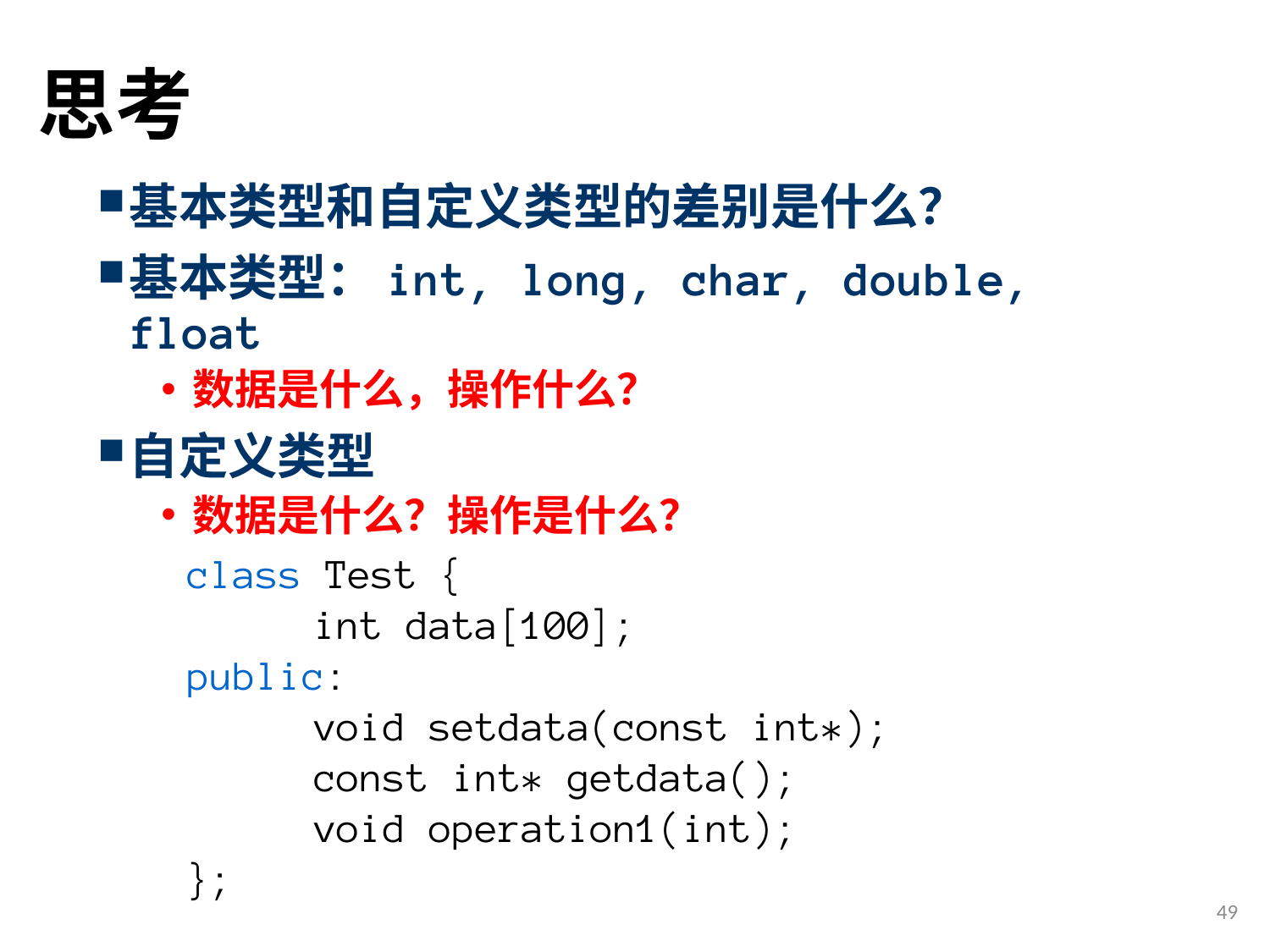

# 思考
基本类型和自定义类型的差别是什么？
基本类型：int, long, char, double, float
数据是什么，操作什么？
自定义类型
数据是什么？操作是什么？
class Test {
	int data[100];
public:
	void setdata(const int*);
	const int* getdata();
	void operation1(int);
};
49